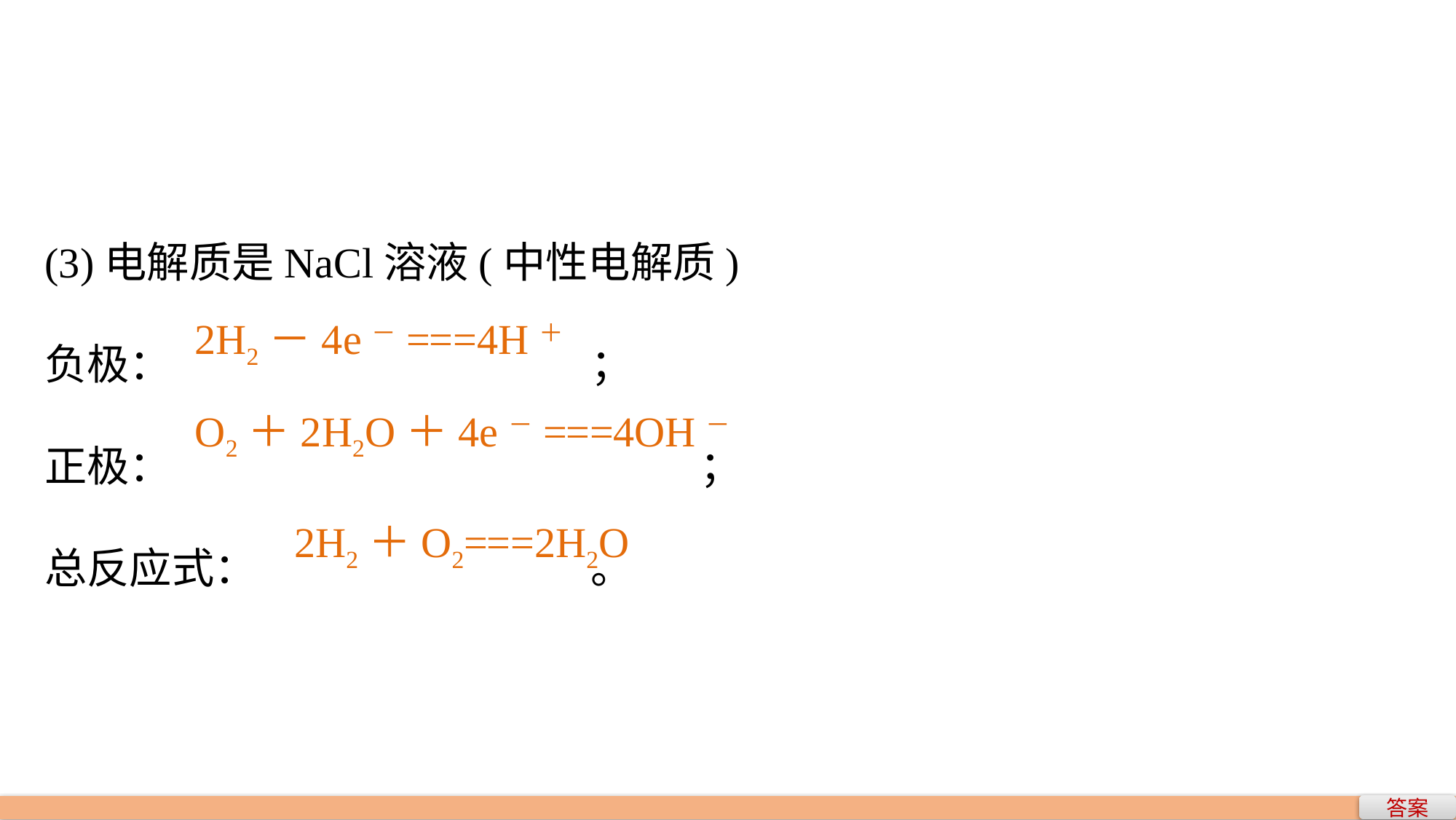

(3)电解质是NaCl溶液(中性电解质)
负极：				；
正极：					；
总反应式：				。
2H2－4e－===4H＋
O2＋2H2O＋4e－===4OH－
2H2＋O2===2H2O
答案